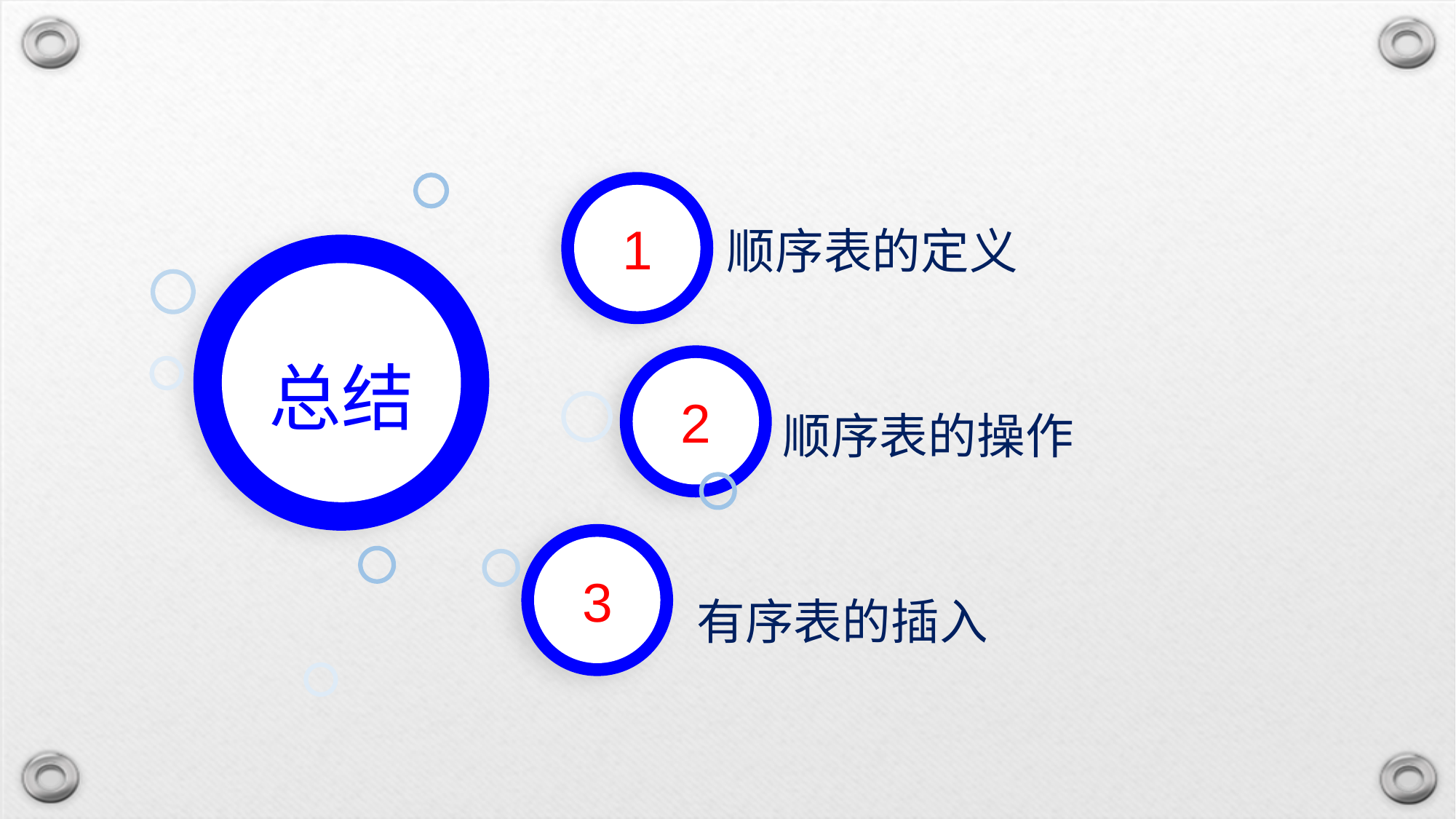

1
顺序表的定义

总结

2
顺序表的操作

3

有序表的插入